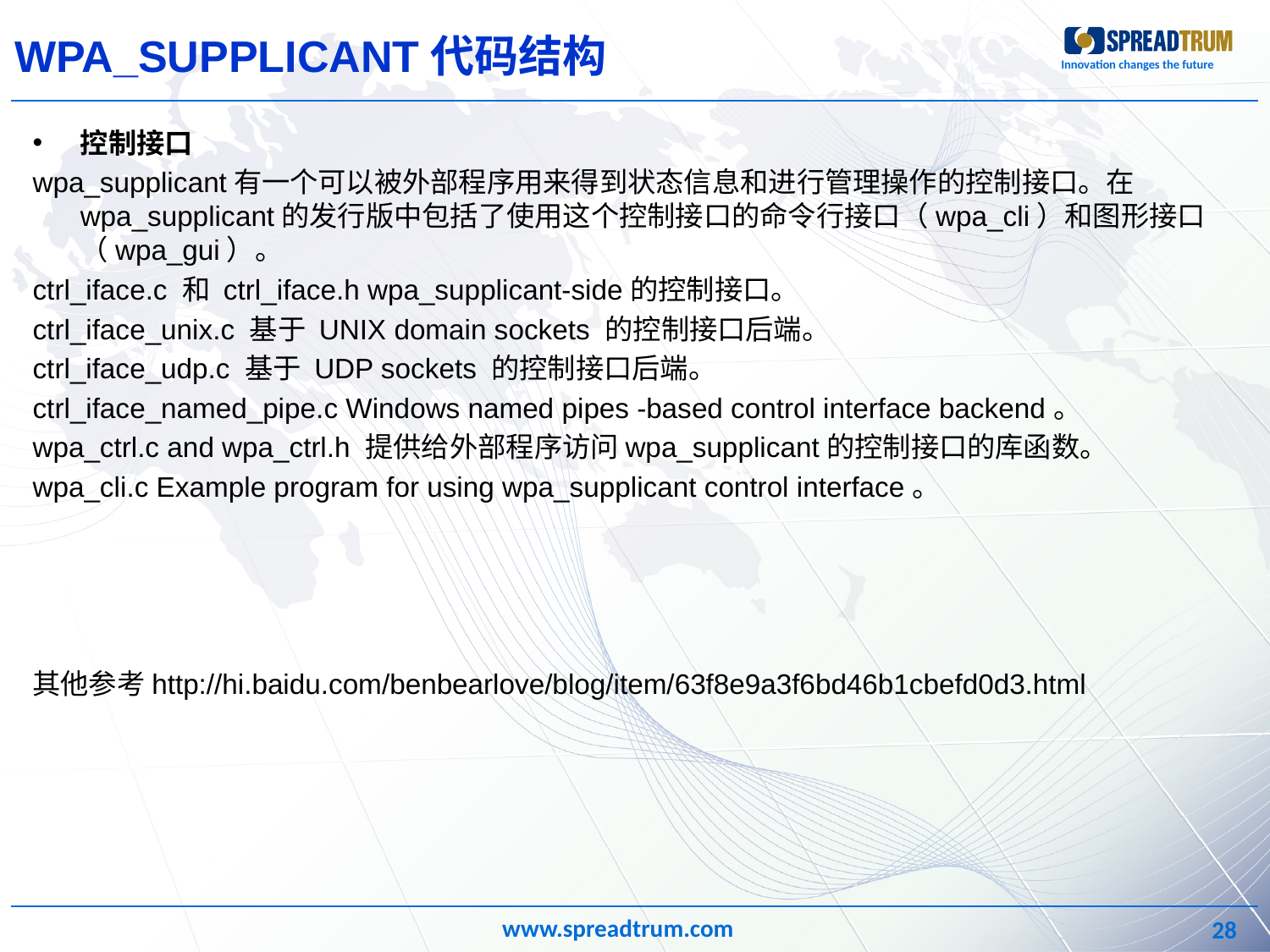

# WPA_SUPPLICANT代码结构
控制接口
wpa_supplicant有一个可以被外部程序用来得到状态信息和进行管理操作的控制接口。在wpa_supplicant的发行版中包括了使用这个控制接口的命令行接口（wpa_cli）和图形接口（wpa_gui）。
ctrl_iface.c 和 ctrl_iface.h wpa_supplicant-side的控制接口。
ctrl_iface_unix.c 基于 UNIX domain sockets 的控制接口后端。
ctrl_iface_udp.c 基于 UDP sockets 的控制接口后端。
ctrl_iface_named_pipe.c Windows named pipes -based control interface backend。
wpa_ctrl.c and wpa_ctrl.h 提供给外部程序访问wpa_supplicant的控制接口的库函数。
wpa_cli.c Example program for using wpa_supplicant control interface。

其他参考http://hi.baidu.com/benbearlove/blog/item/63f8e9a3f6bd46b1cbefd0d3.html